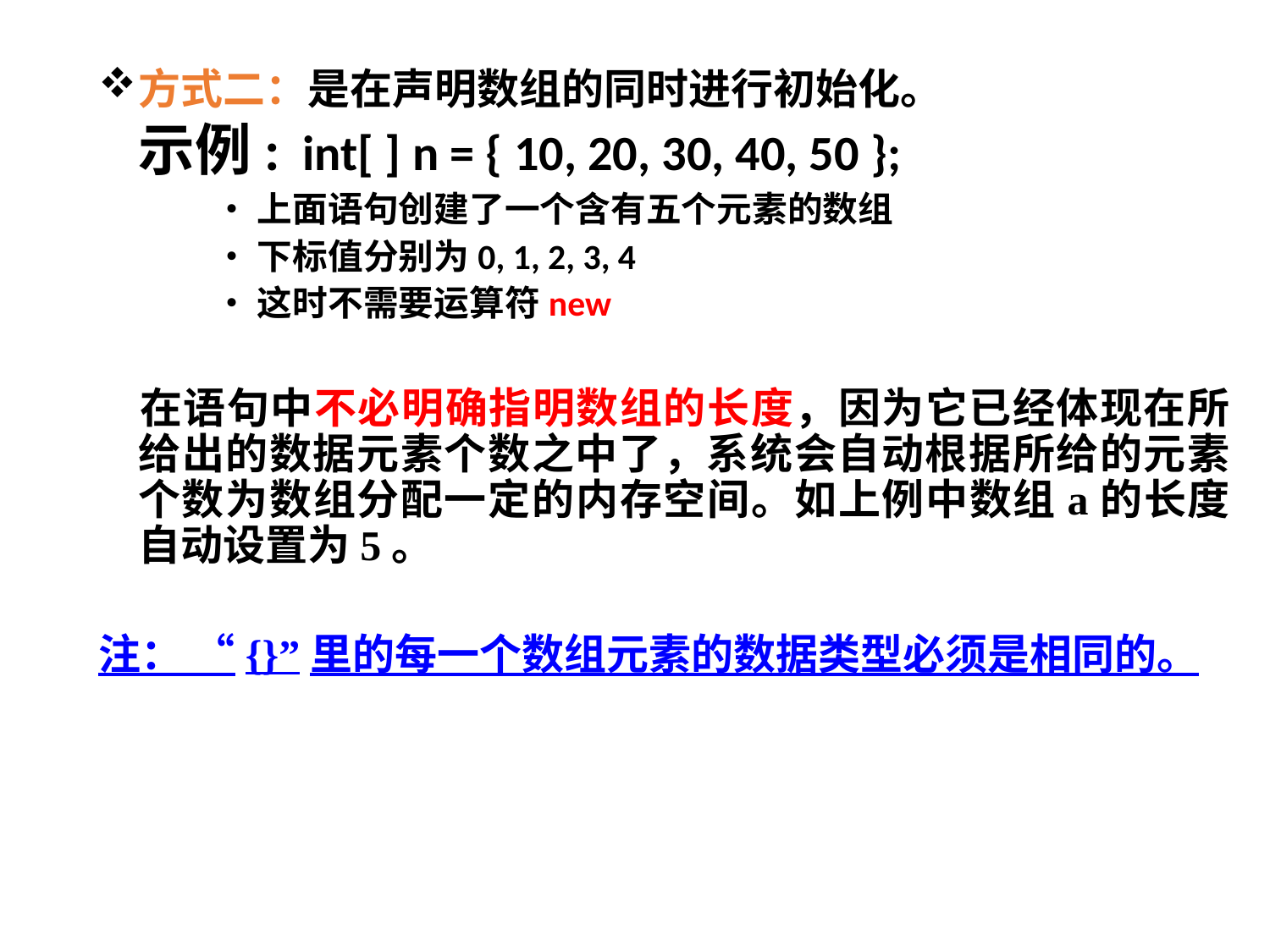

方式二：是在声明数组的同时进行初始化。
	示例:  int[ ] n = { 10, 20, 30, 40, 50 };
上面语句创建了一个含有五个元素的数组
下标值分别为0, 1, 2, 3, 4
这时不需要运算符new

	在语句中不必明确指明数组的长度，因为它已经体现在所给出的数据元素个数之中了，系统会自动根据所给的元素个数为数组分配一定的内存空间。如上例中数组a的长度自动设置为5。

注： “{}”里的每一个数组元素的数据类型必须是相同的。